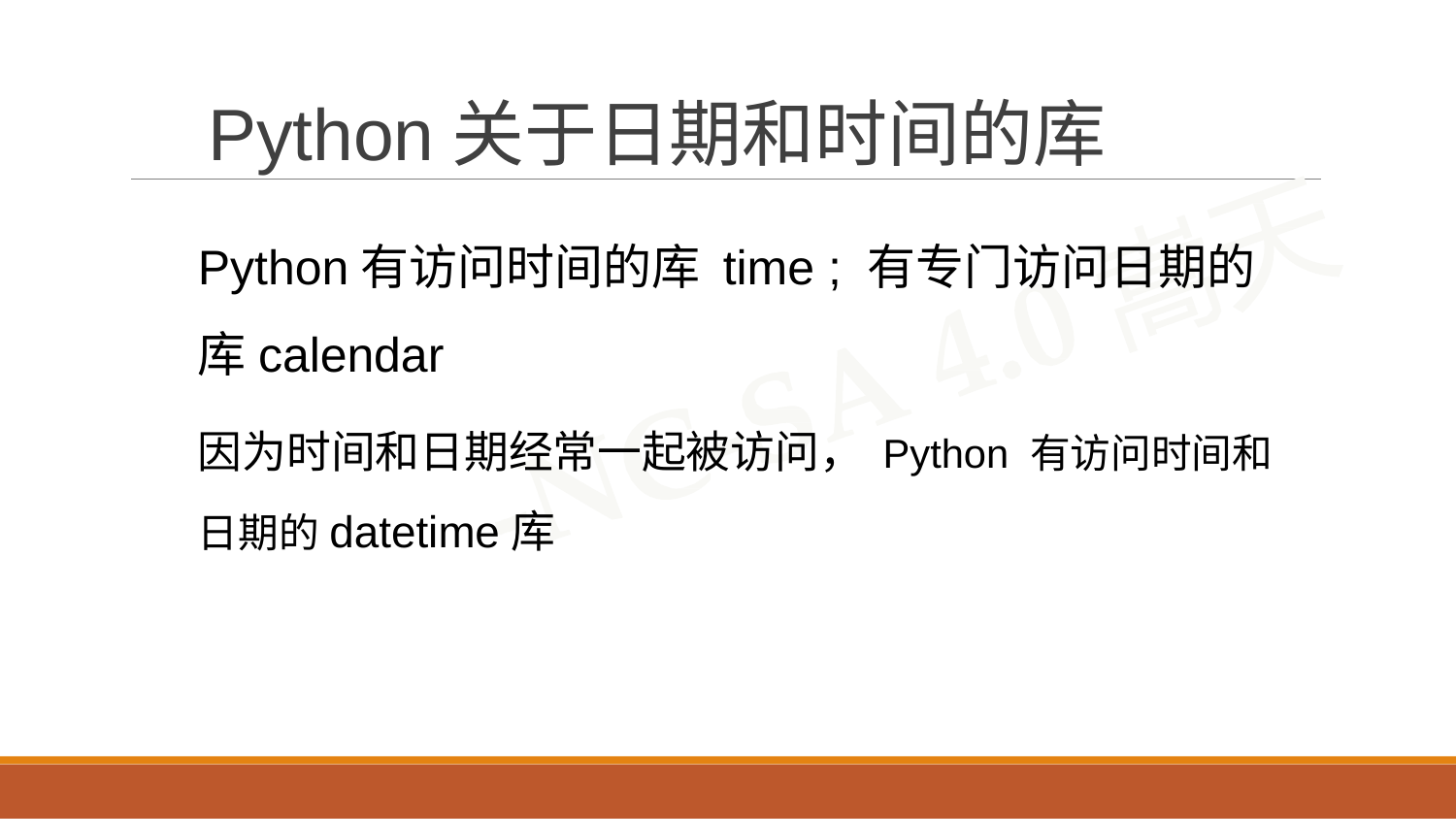

# Python关于日期和时间的库

Python有访问时间的库 time ; 有专门访问日期的库calendar

因为时间和日期经常一起被访问， Python 有访问时间和日期的datetime库